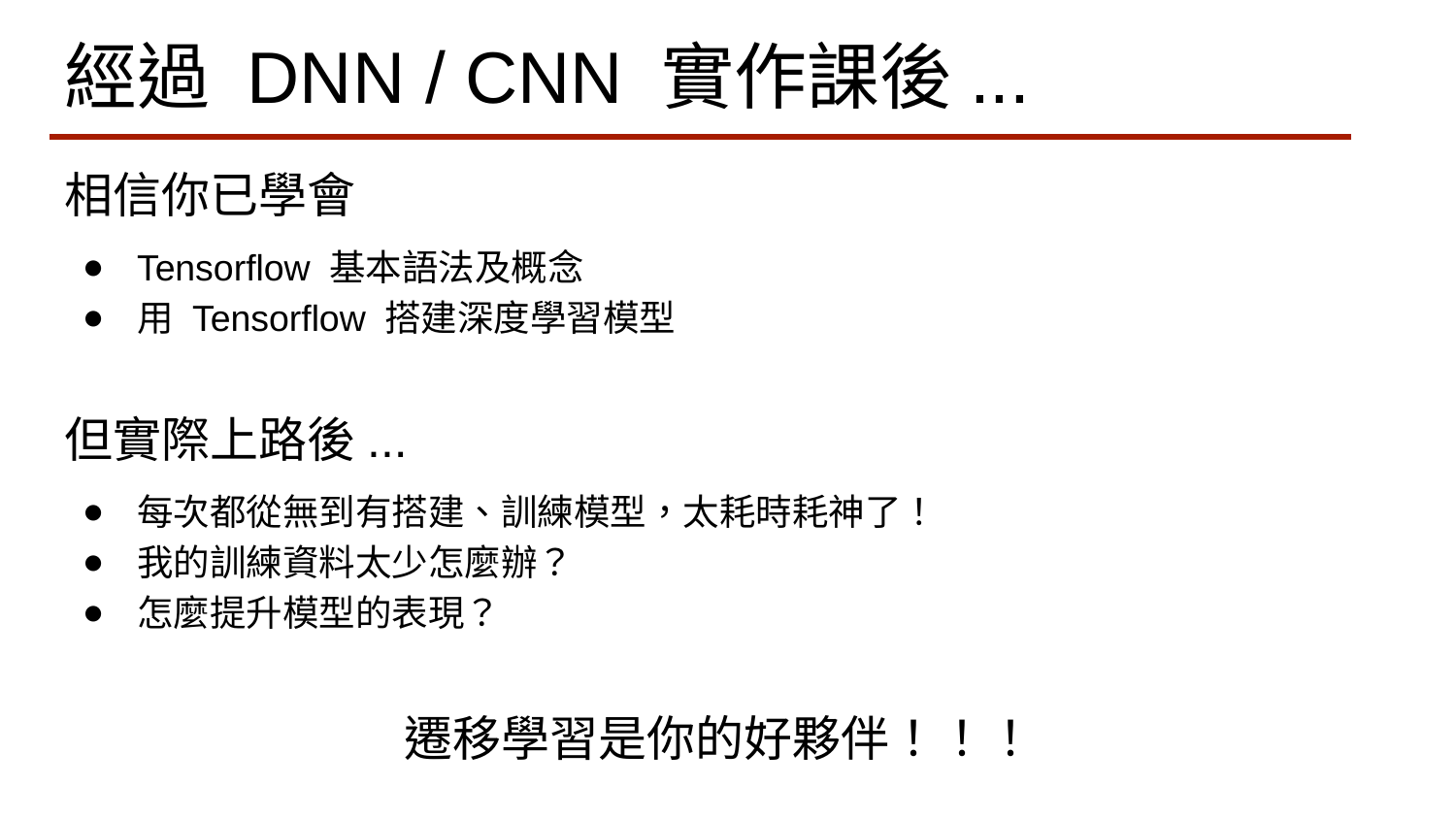

# 經過 DNN / CNN 實作課後...
相信你已學會
Tensorflow 基本語法及概念
用 Tensorflow 搭建深度學習模型
但實際上路後...
每次都從無到有搭建、訓練模型，太耗時耗神了！
我的訓練資料太少怎麼辦？
怎麼提升模型的表現？
遷移學習是你的好夥伴！！！